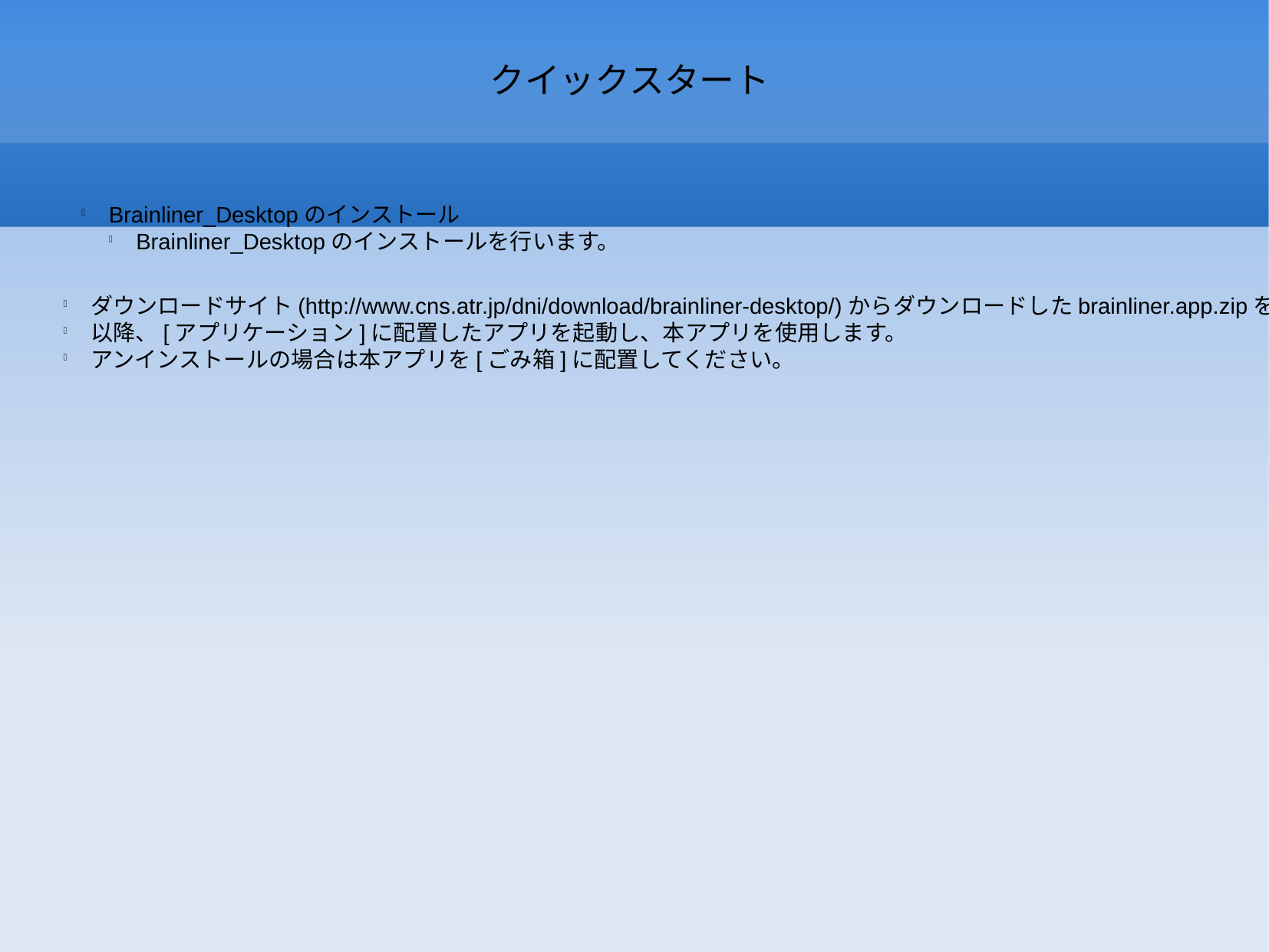

クイックスタート
Brainliner_Desktopのインストール
Brainliner_Desktopのインストールを行います。

ダウンロードサイト(http://www.cns.atr.jp/dni/download/brainliner-desktop/)からダウンロードしたbrainliner.app.zipを解凍し、brainliner.appを[アプリケーション]に配置します。
以降、[アプリケーション]に配置したアプリを起動し、本アプリを使用します。
アンインストールの場合は本アプリを[ごみ箱]に配置してください。